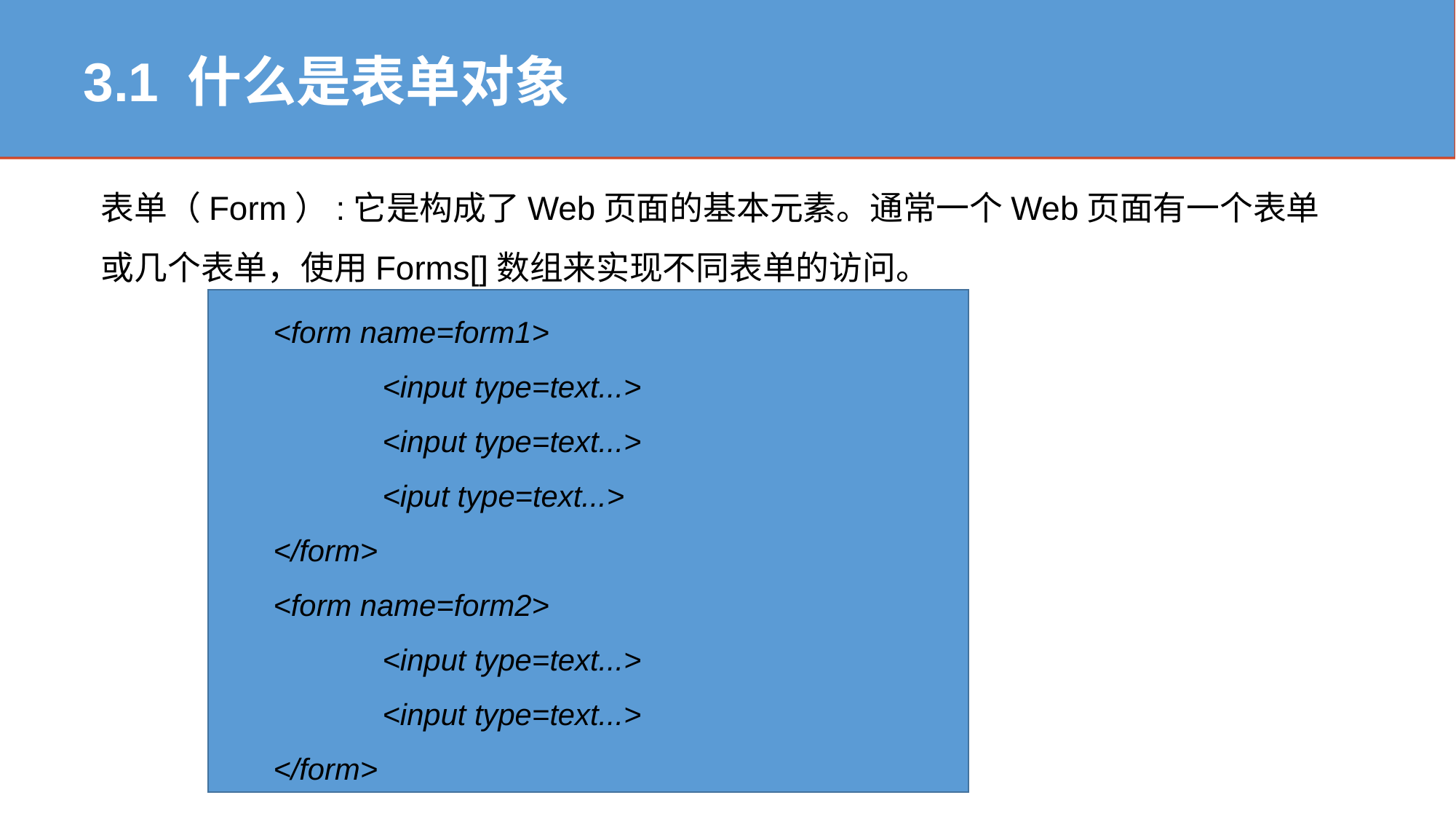

3.1 什么是表单对象

表单（Form）:它是构成了Web页面的基本元素。通常一个Web页面有一个表单或几个表单，使用Forms[]数组来实现不同表单的访问。
<form name=form1>
	<input type=text...>
	<input type=text...>
	<iput type=text...>
</form>
<form name=form2>
	<input type=text...>
	<input type=text...>
</form>